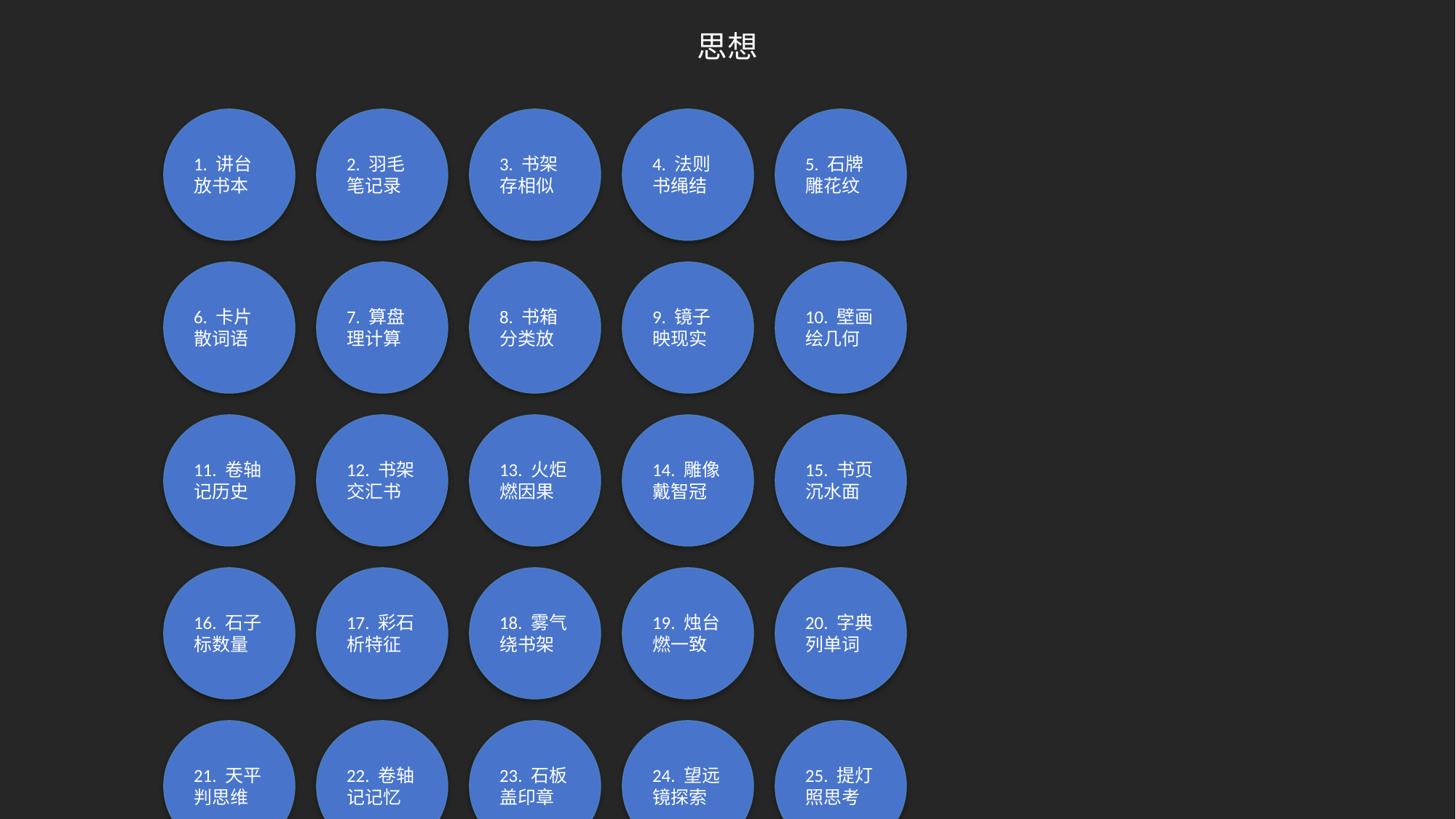

思想
1. 讲台放书本
2. 羽毛笔记录
3. 书架存相似
4. 法则书绳结
5. 石牌雕花纹
6. 卡片散词语
7. 算盘理计算
8. 书箱分类放
9. 镜子映现实
10. 壁画绘几何
11. 卷轴记历史
12. 书架交汇书
13. 火炬燃因果
14. 雕像戴智冠
15. 书页沉水面
16. 石子标数量
17. 彩石析特征
18. 雾气绕书架
19. 烛台燃一致
20. 字典列单词
21. 天平判思维
22. 卷轴记记忆
23. 石板盖印章
24. 望远镜探索
25. 提灯照思考